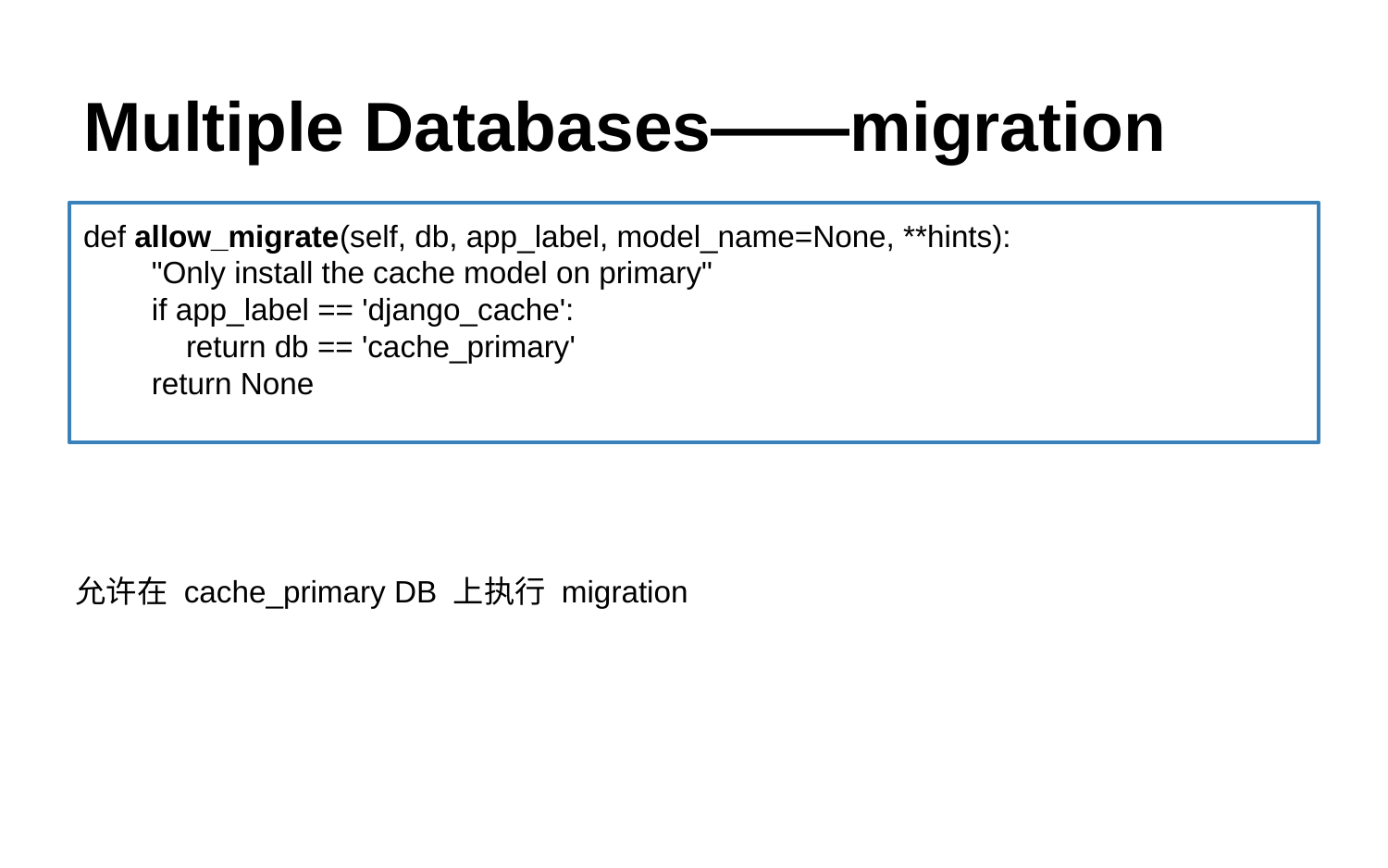

# Multiple Databases——migration
def allow_migrate(self, db, app_label, model_name=None, **hints):
        "Only install the cache model on primary"
        if app_label == 'django_cache':
            return db == 'cache_primary'
        return None
允许在 cache_primary DB 上执行 migration